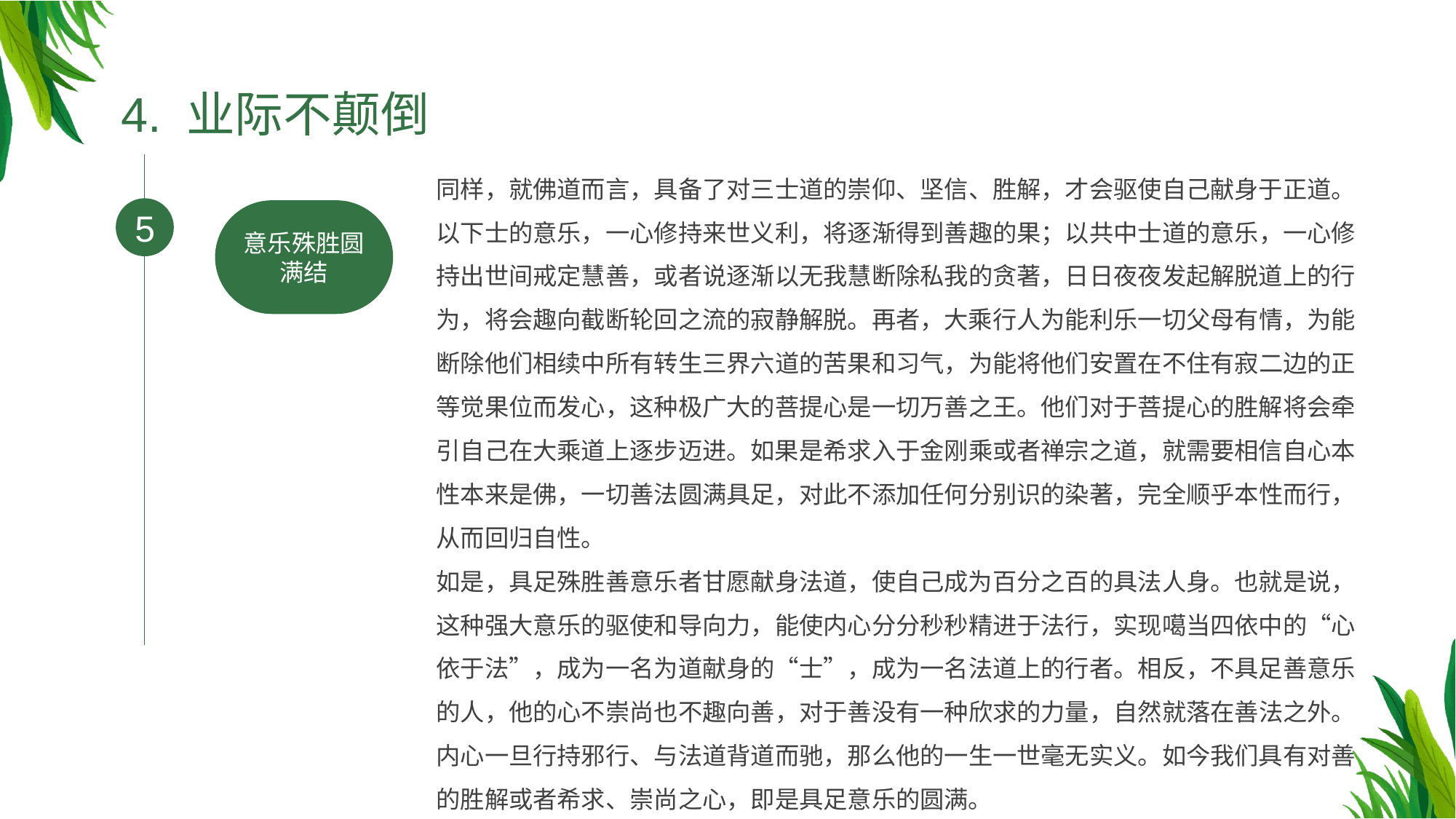

4. 业际不颠倒
同样，就佛道而言，具备了对三士道的崇仰、坚信、胜解，才会驱使自己献身于正道。
以下士的意乐，一心修持来世义利，将逐渐得到善趣的果；以共中士道的意乐，一心修持出世间戒定慧善，或者说逐渐以无我慧断除私我的贪著，日日夜夜发起解脱道上的行为，将会趣向截断轮回之流的寂静解脱。再者，大乘行人为能利乐一切父母有情，为能断除他们相续中所有转生三界六道的苦果和习气，为能将他们安置在不住有寂二边的正等觉果位而发心，这种极广大的菩提心是一切万善之王。他们对于菩提心的胜解将会牵引自己在大乘道上逐步迈进。如果是希求入于金刚乘或者禅宗之道，就需要相信自心本性本来是佛，一切善法圆满具足，对此不添加任何分别识的染著，完全顺乎本性而行，从而回归自性。
如是，具足殊胜善意乐者甘愿献身法道，使自己成为百分之百的具法人身。也就是说，这种强大意乐的驱使和导向力，能使内心分分秒秒精进于法行，实现噶当四依中的“心依于法”，成为一名为道献身的“士”，成为一名法道上的行者。相反，不具足善意乐的人，他的心不崇尚也不趣向善，对于善没有一种欣求的力量，自然就落在善法之外。内心一旦行持邪行、与法道背道而驰，那么他的一生一世毫无实义。如今我们具有对善的胜解或者希求、崇尚之心，即是具足意乐的圆满。
5
意乐殊胜圆满结